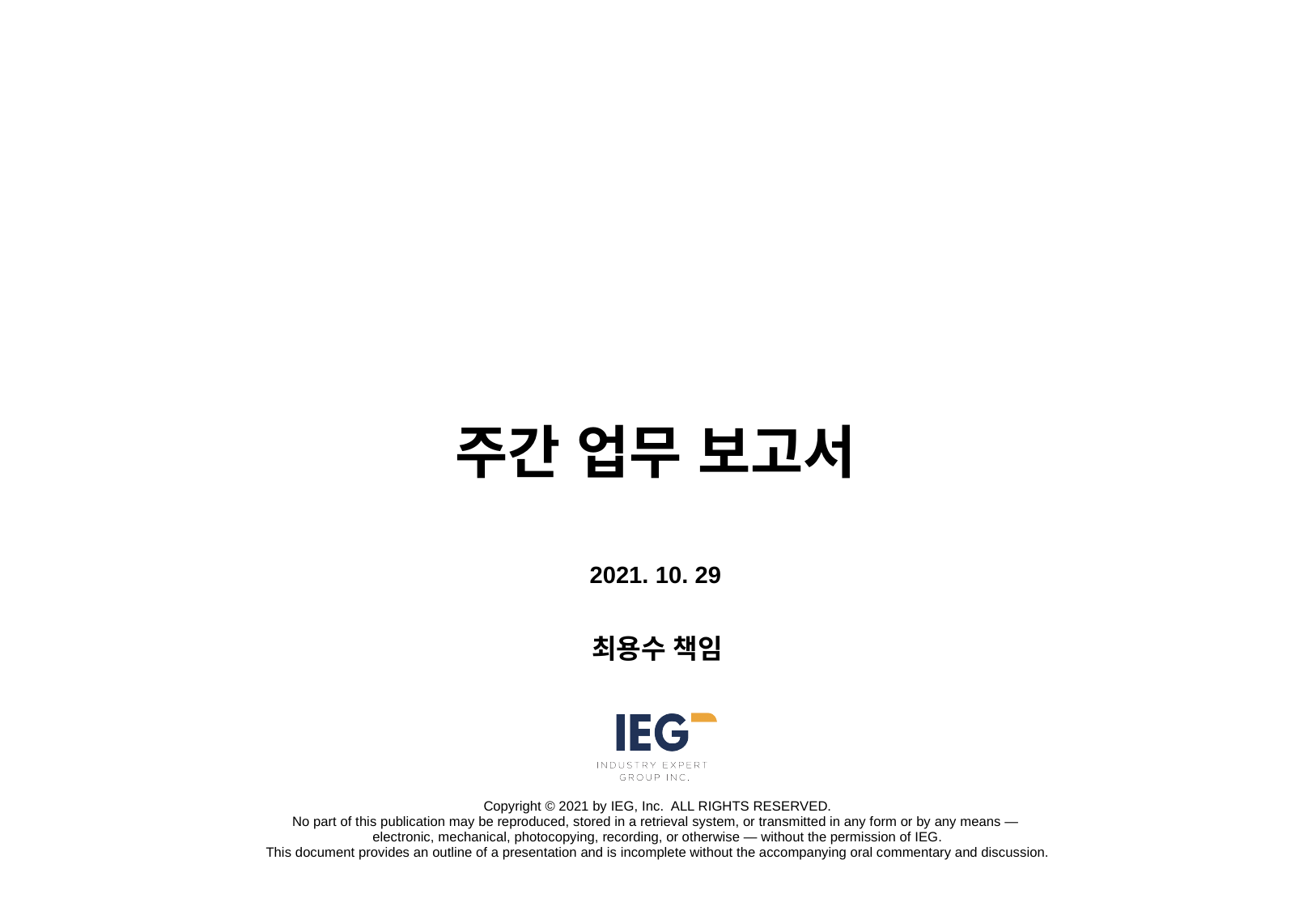

# 주간 업무 보고서
2021. 10. 29
최용수 책임